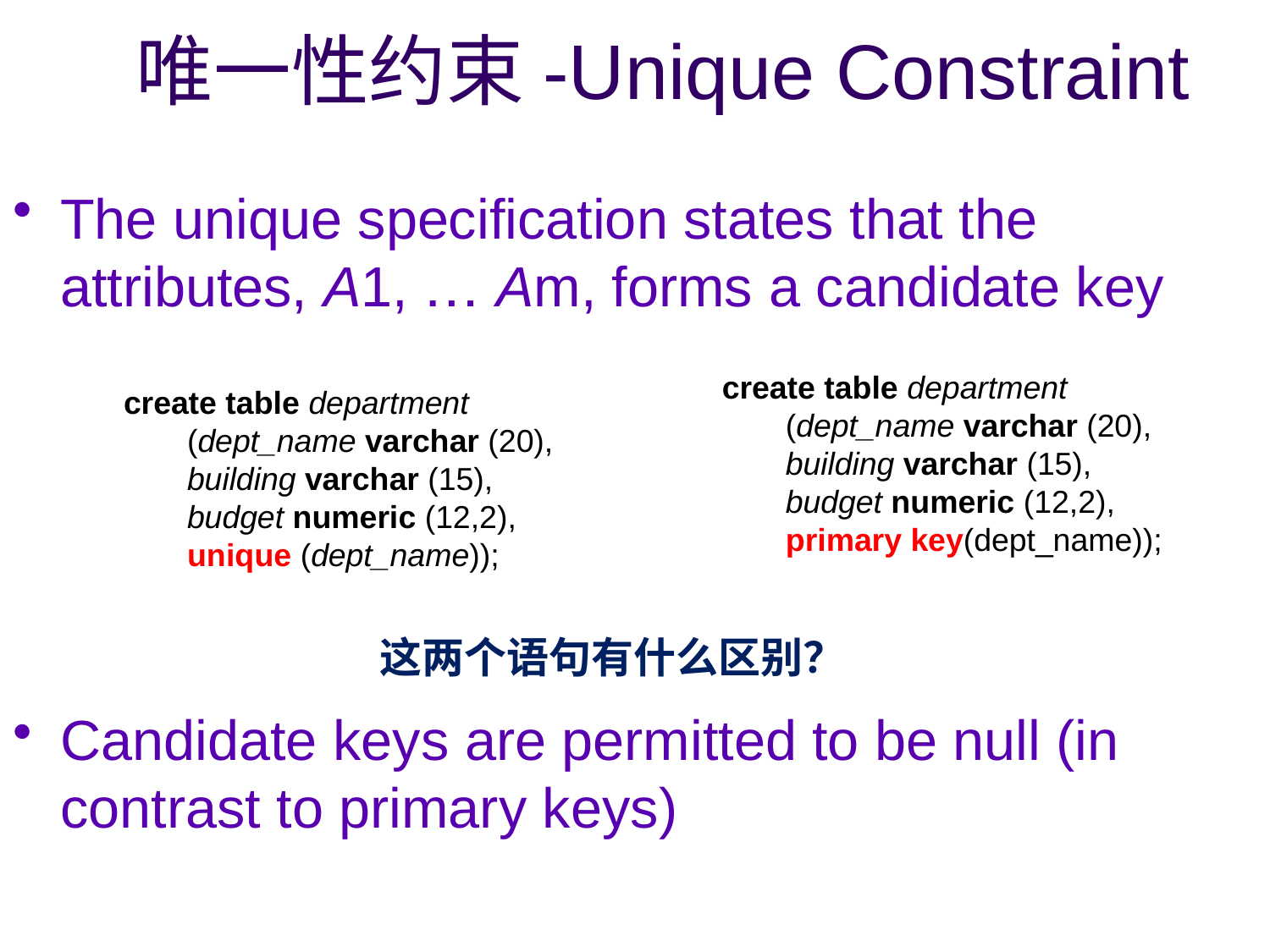

# 唯一性约束-Unique Constraint
The unique specification states that the attributes, A1, … Am, forms a candidate key

Candidate keys are permitted to be null (in contrast to primary keys)

create table department
(dept_name varchar (20),
building varchar (15),
budget numeric (12,2),
primary key(dept_name));
create table department
(dept_name varchar (20),
building varchar (15),
budget numeric (12,2),
unique (dept_name));

这两个语句有什么区别？